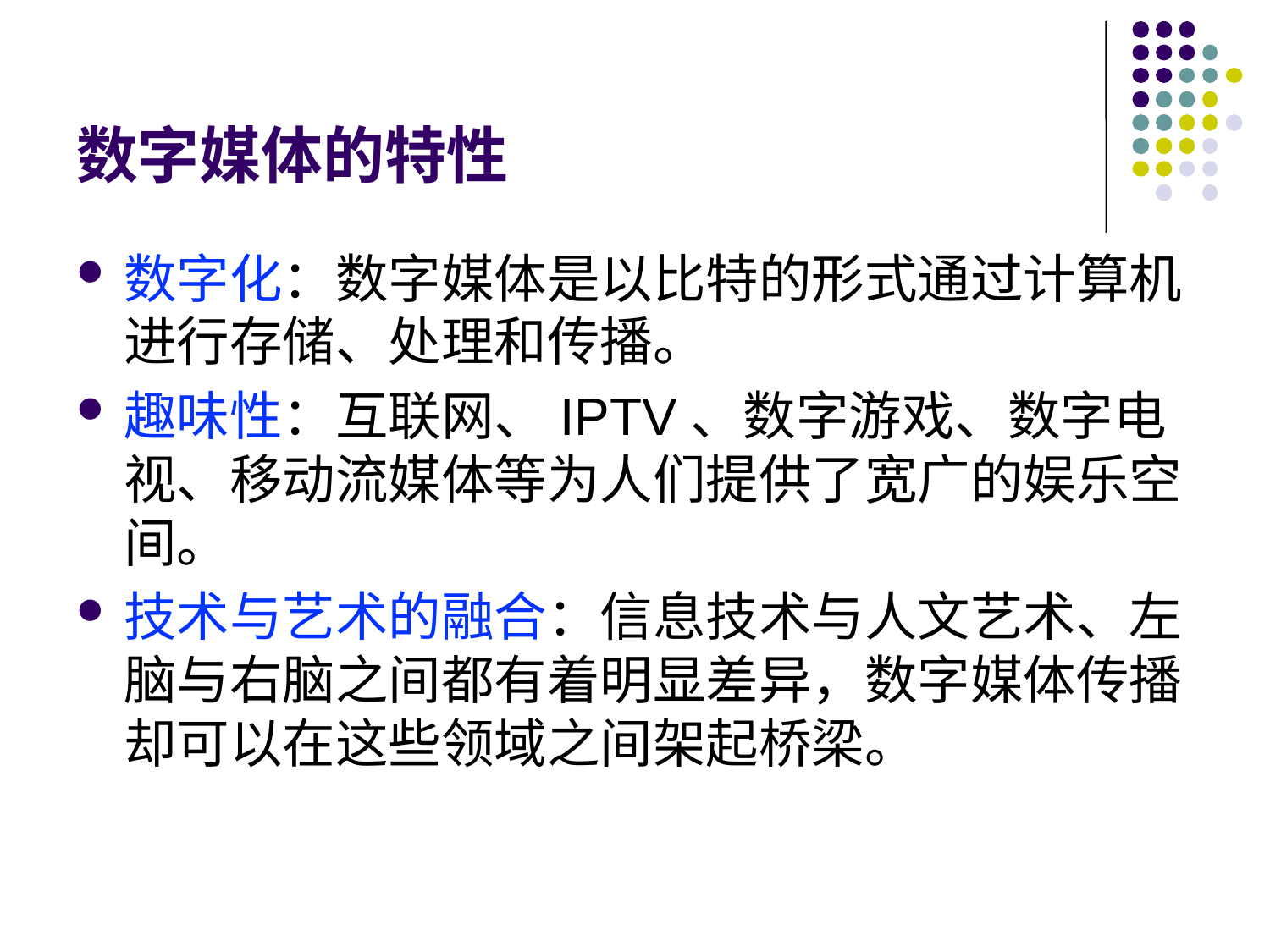

# 数字媒体的特性
数字化：数字媒体是以比特的形式通过计算机进行存储、处理和传播。
趣味性：互联网、IPTV、数字游戏、数字电视、移动流媒体等为人们提供了宽广的娱乐空间。
技术与艺术的融合：信息技术与人文艺术、左脑与右脑之间都有着明显差异，数字媒体传播却可以在这些领域之间架起桥梁。